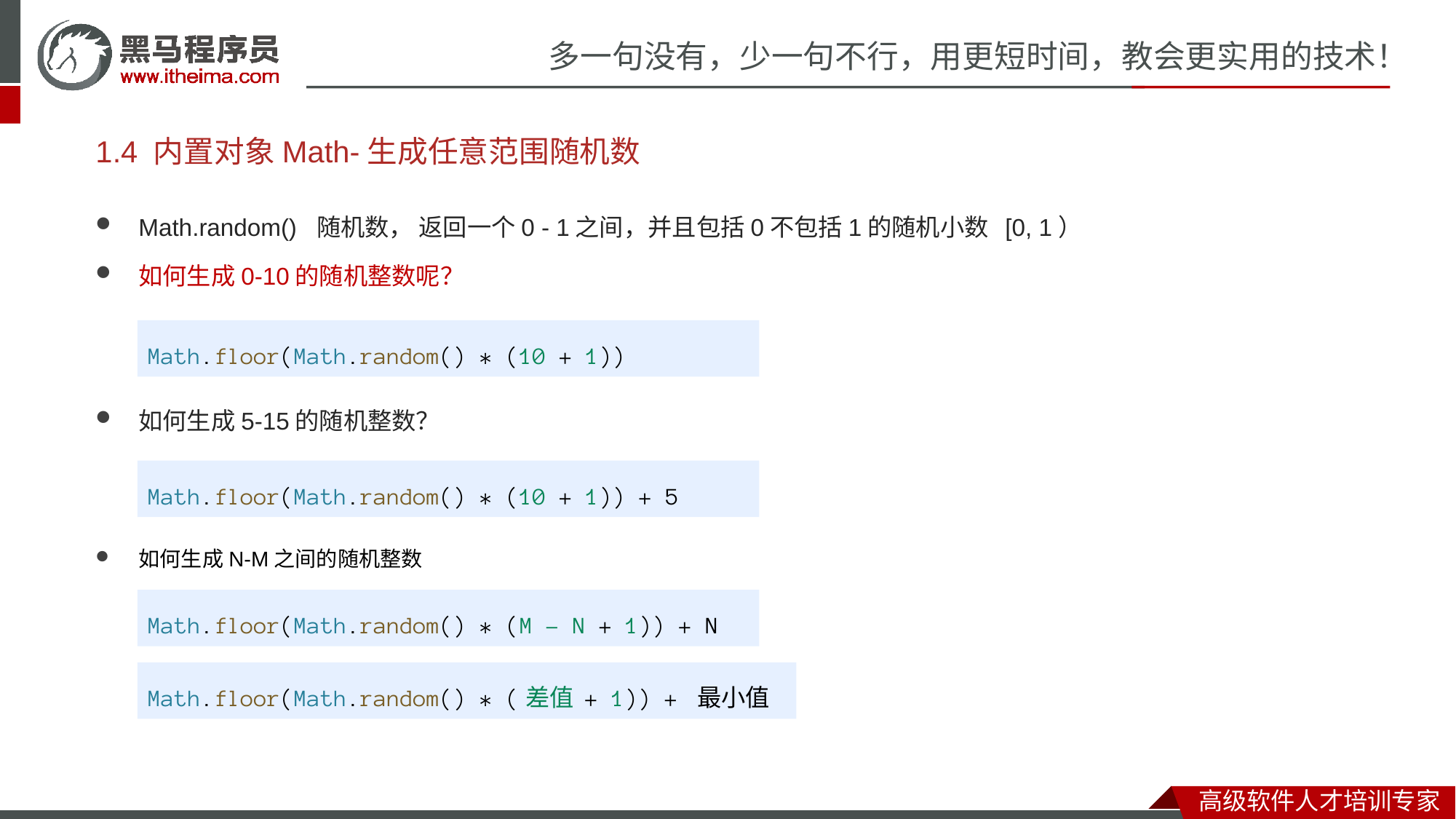

# 1.4 内置对象Math-生成任意范围随机数
Math.random()  随机数， 返回一个0 - 1之间，并且包括0不包括1的随机小数  [0, 1）
如何生成0-10的随机整数呢？

如何生成5-15的随机整数？

如何生成N-M之间的随机整数

Math.floor(Math.random() * (10 + 1))

Math.floor(Math.random() * (10 + 1)) + 5

Math.floor(Math.random() * (M - N + 1)) + N

Math.floor(Math.random() * (差值 + 1)) + 最小值